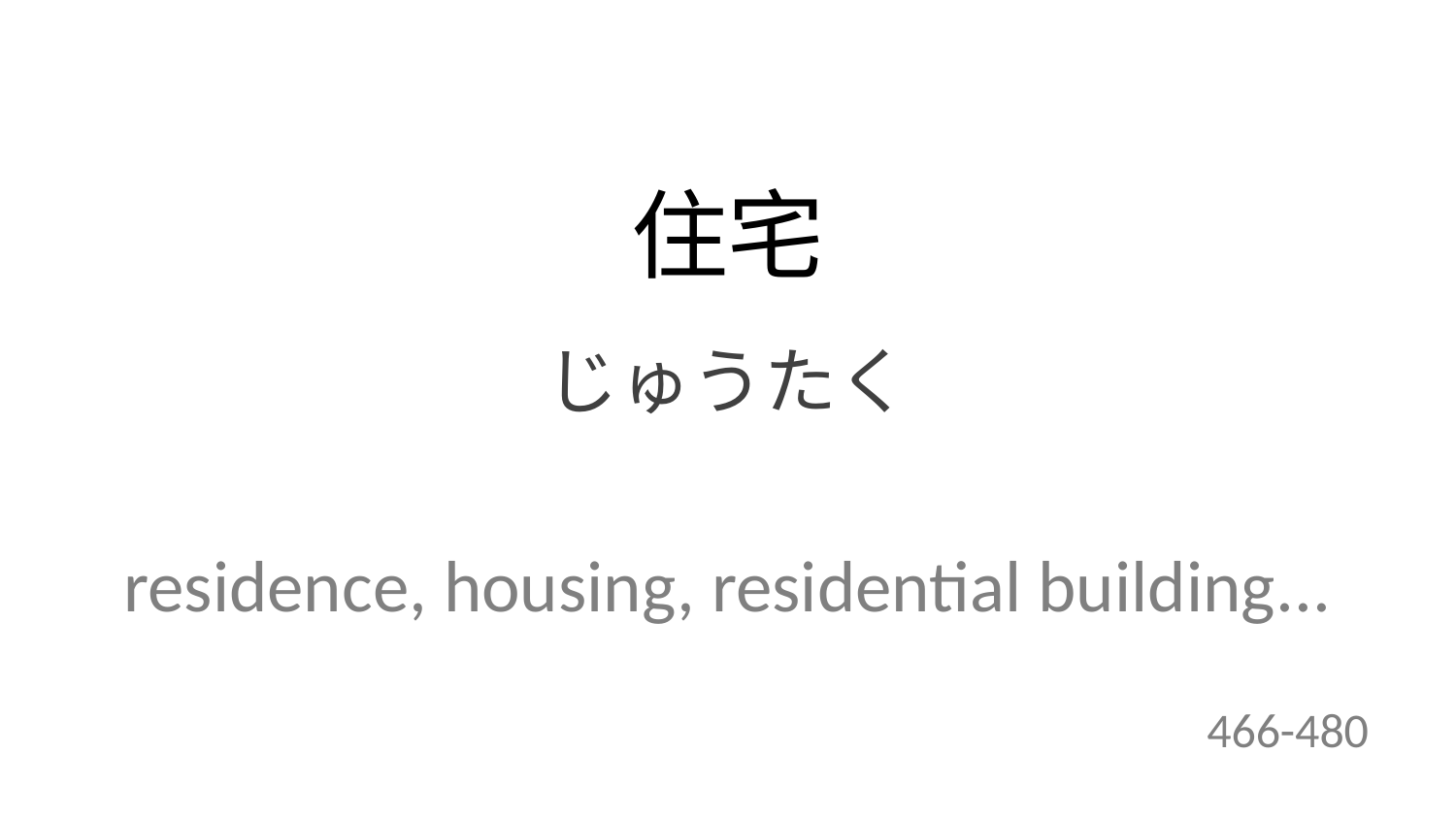

住宅

じゅうたく
residence, housing, residential building...
466-480